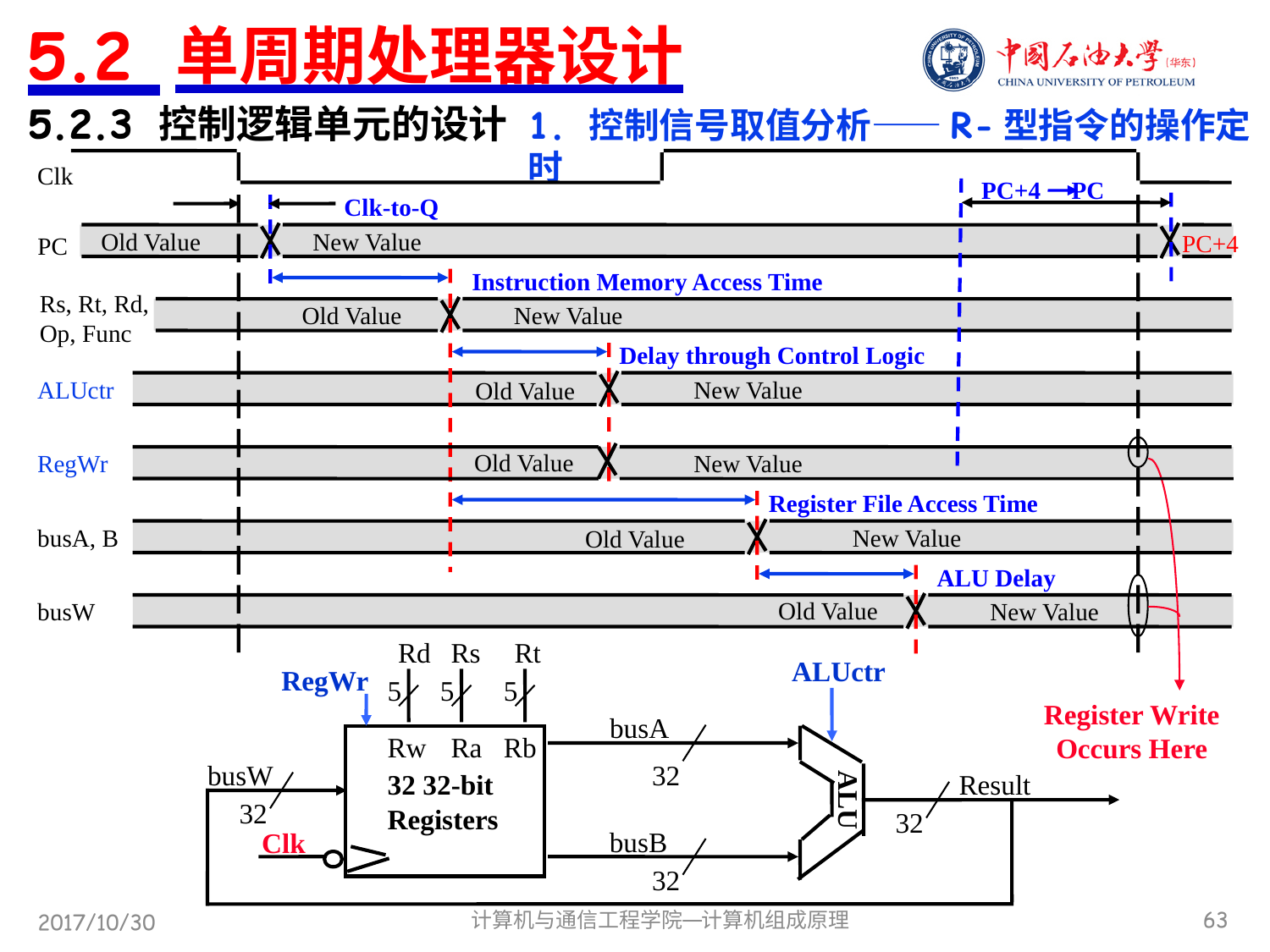

# 5.2 单周期处理器设计
5.2.3 控制逻辑单元的设计

1. 控制信号取值分析——R-型指令的操作定时

Clk
PC+4     PC

Clk-to-Q

Old Value
New Value
PC+4

PC

Instruction Memory Access Time

Rs, Rt, Rd,
Op, Func
Old Value
New Value

Delay through Control Logic

ALUctr
New Value
Old Value

Old Value
RegWr
New Value

Register Write
Occurs Here

Register File Access Time

busA, B
New Value
Old Value

ALU Delay

Old Value
busW
New Value

Rd
Rs
Rt
ALUctr
RegWr
5
5
5

busA
Rw
Ra
Rb

busW
32
32 32-bit
Registers
Result

ALU

32

32

busB
Clk

32

计算机与通信工程学院—计算机组成原理
63
2017/10/30